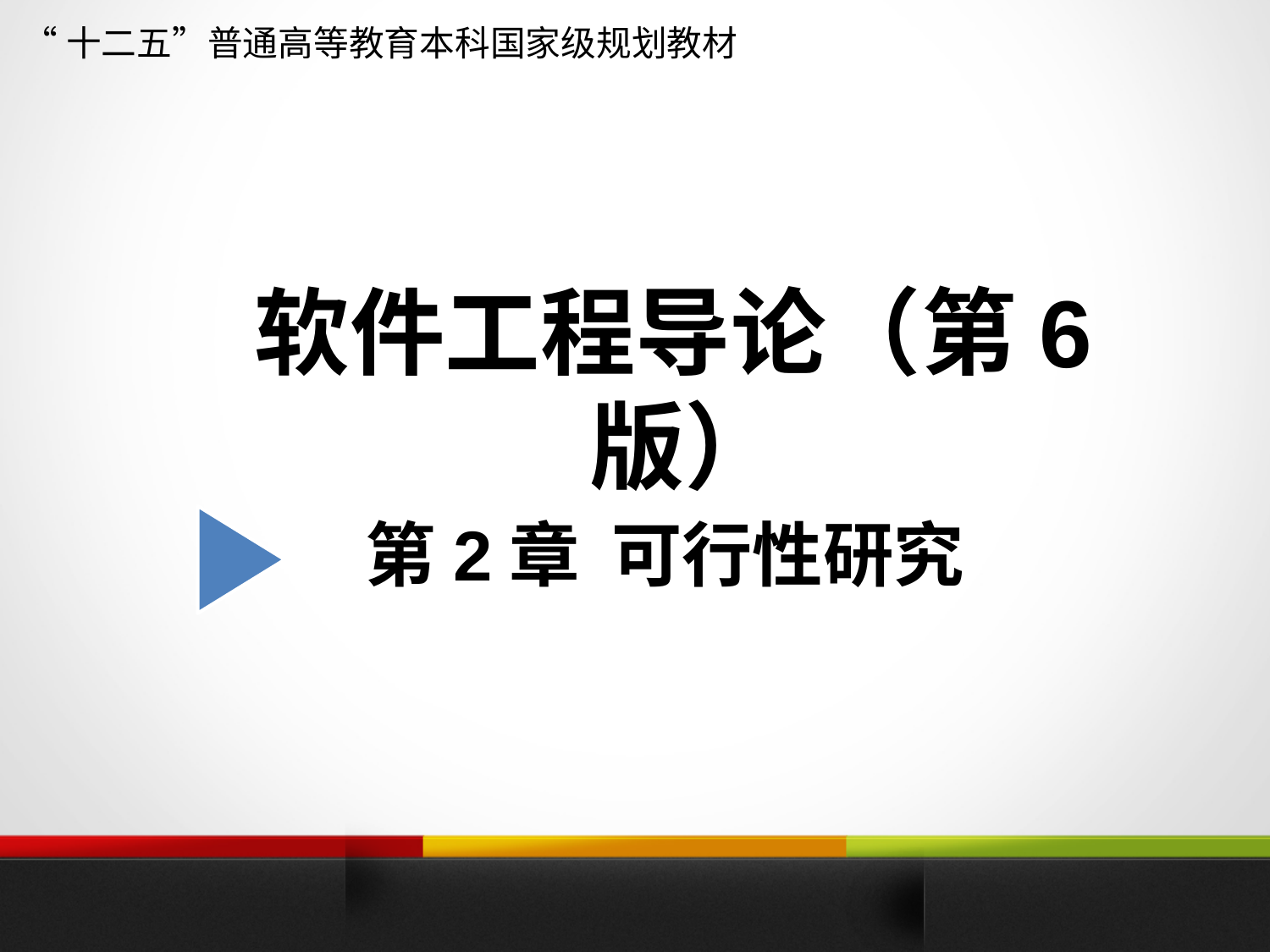

“十二五”普通高等教育本科国家级规划教材
软件工程导论（第6版）
第2章  可行性研究